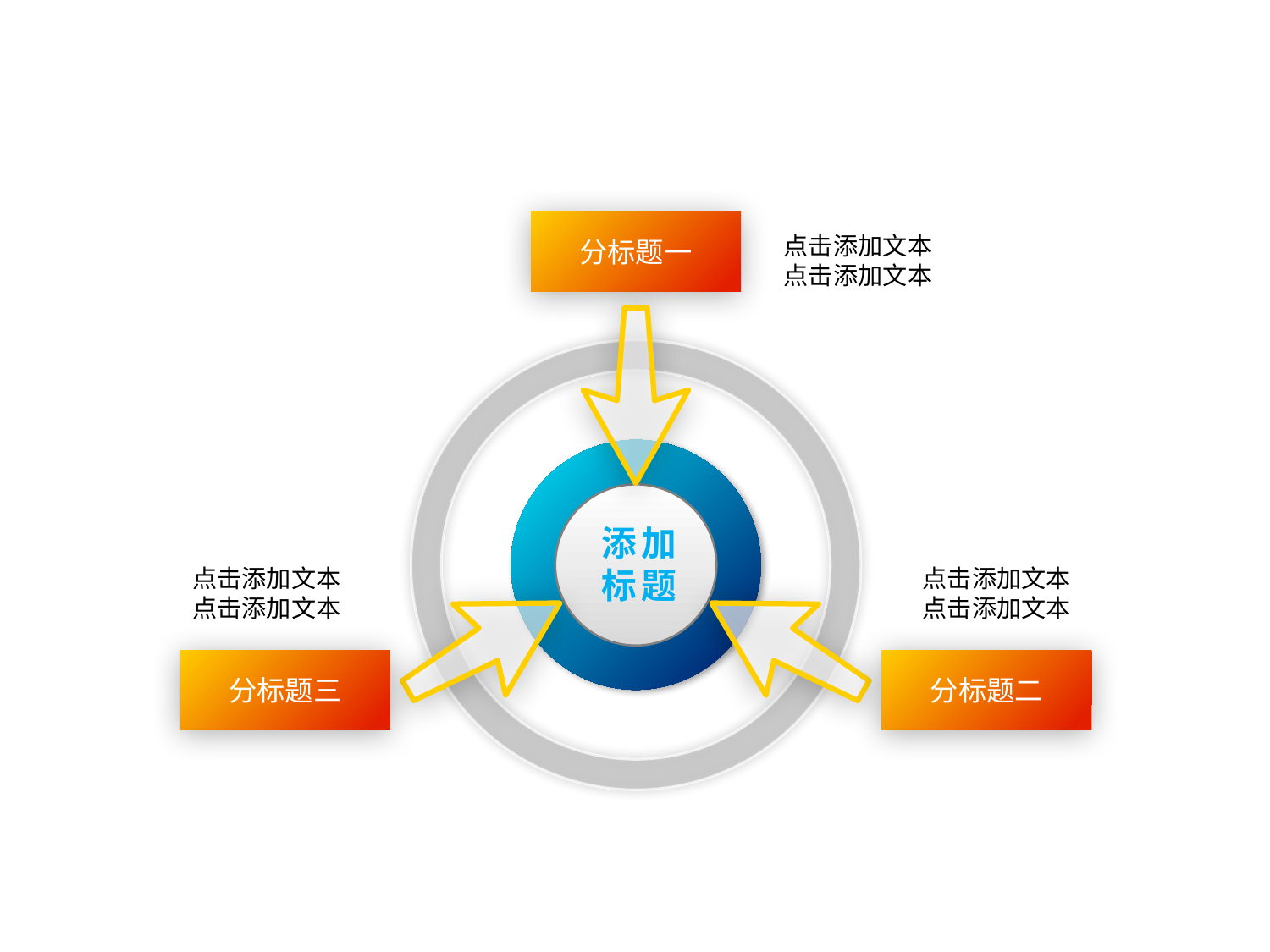

分标题一
点击添加文本
点击添加文本

添加
标题
点击添加文本
点击添加文本
点击添加文本
点击添加文本

分标题三
分标题二